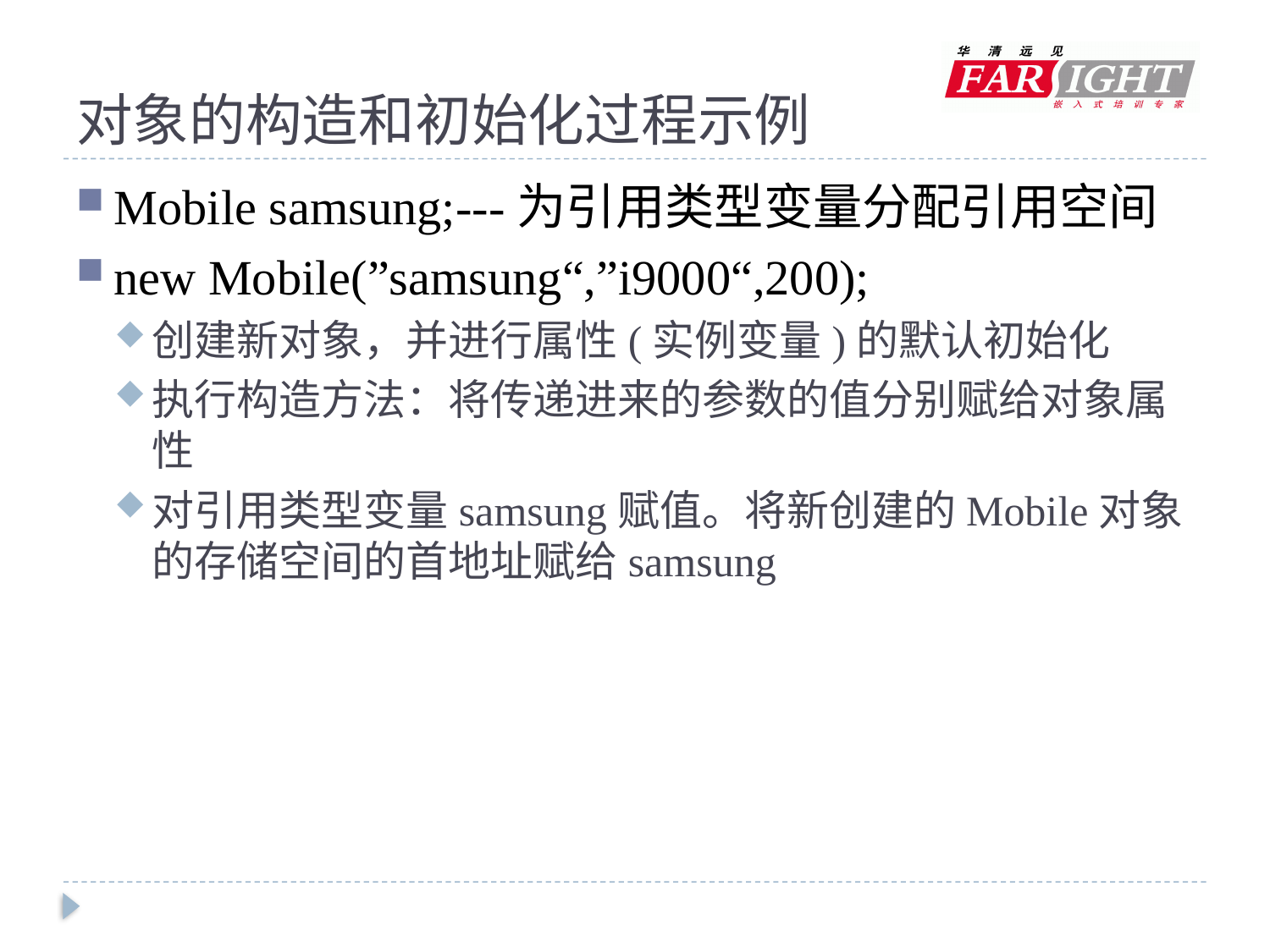

# 对象的构造和初始化过程示例
Mobile samsung;---为引用类型变量分配引用空间
new Mobile(”samsung“,”i9000“,200);
创建新对象，并进行属性(实例变量)的默认初始化
执行构造方法：将传递进来的参数的值分别赋给对象属性
对引用类型变量samsung赋值。将新创建的Mobile对象的存储空间的首地址赋给samsung